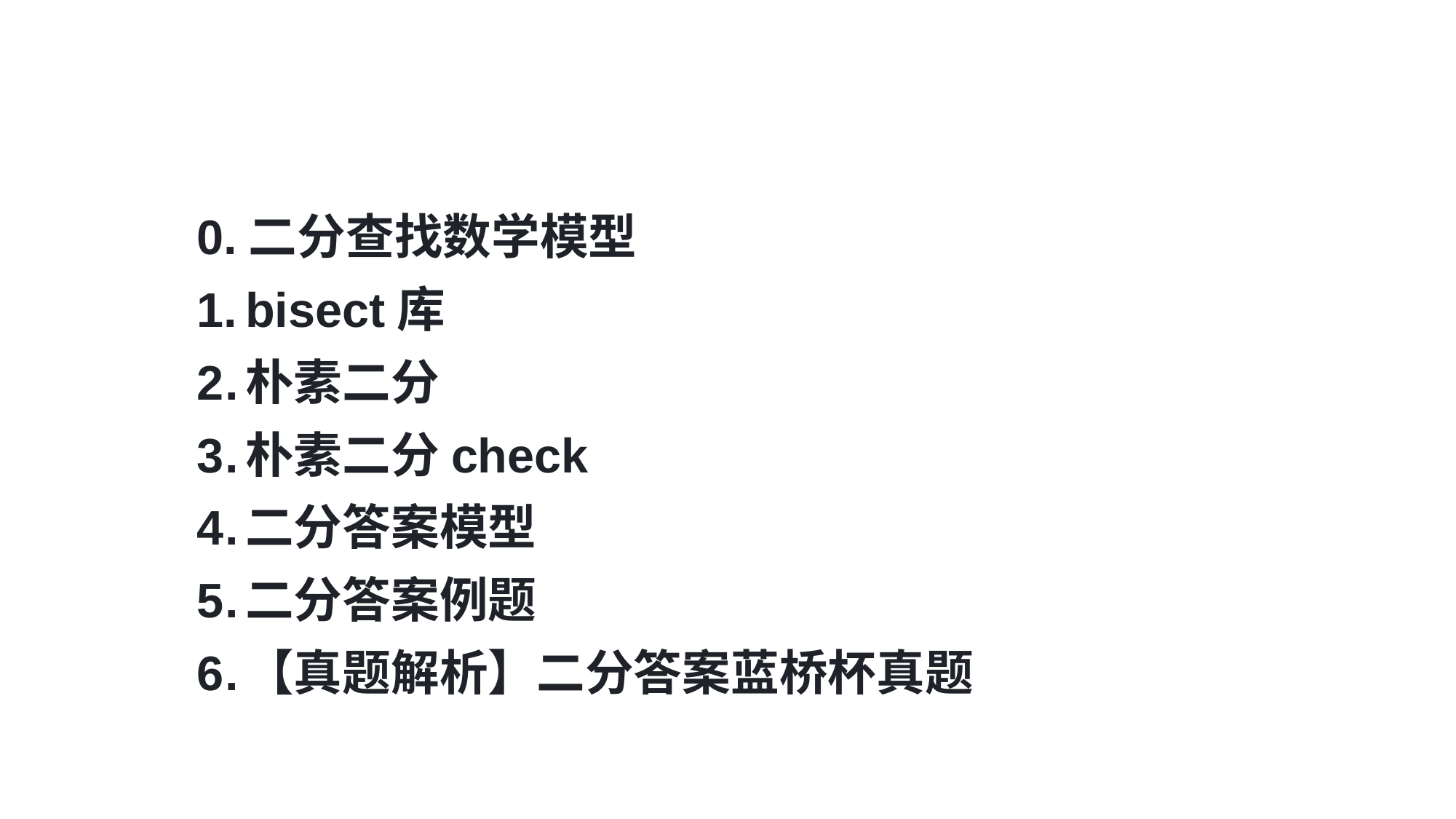

0.二分查找数学模型
bisect库
朴素二分
朴素二分check
二分答案模型
二分答案例题
【真题解析】二分答案蓝桥杯真题